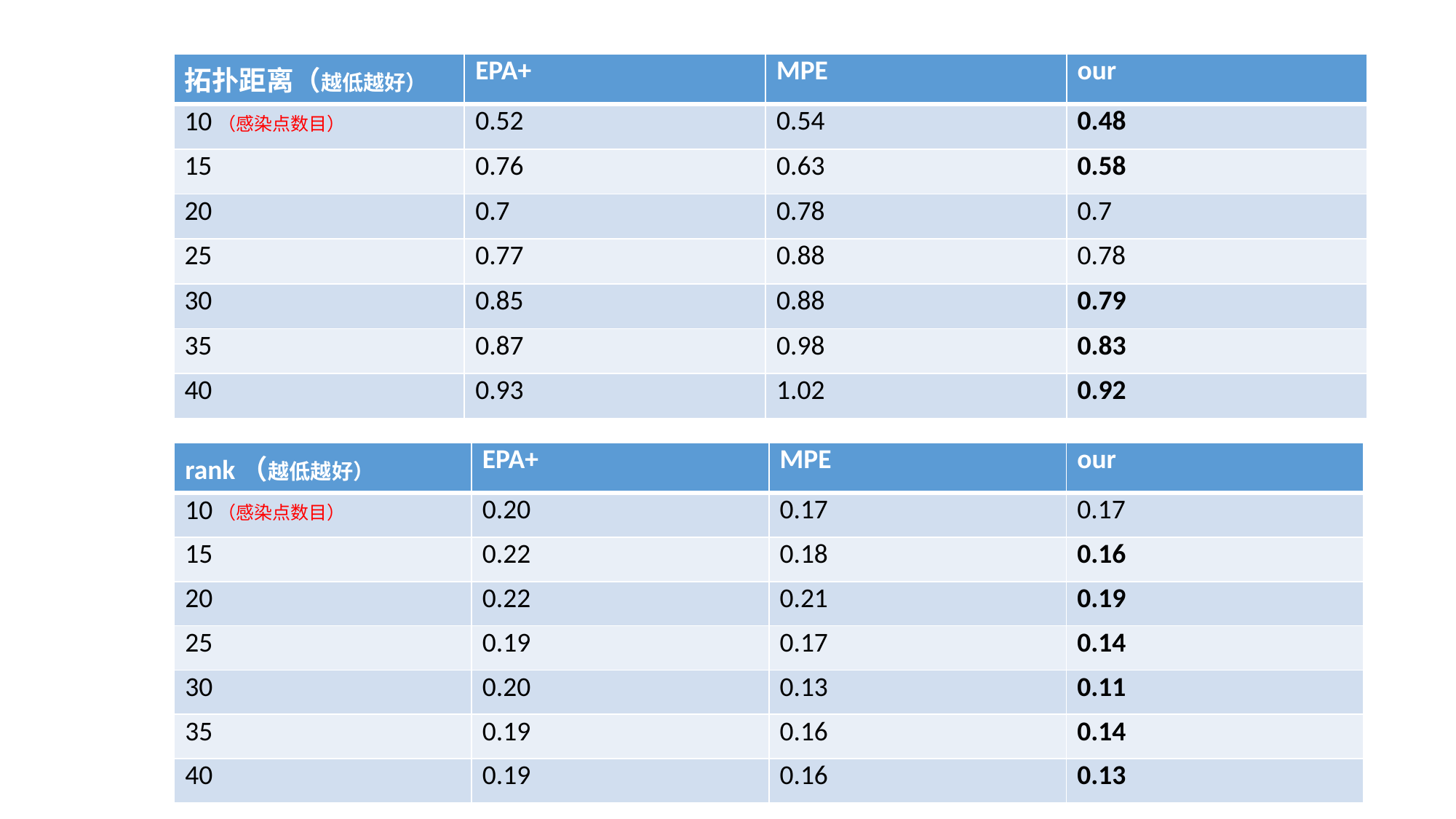

| 拓扑距离（越低越好） | EPA+ | MPE | our |
| --- | --- | --- | --- |
| 10（感染点数目） | 0.52 | 0.54 | 0.48 |
| 15 | 0.76 | 0.63 | 0.58 |
| 20 | 0.7 | 0.78 | 0.7 |
| 25 | 0.77 | 0.88 | 0.78 |
| 30 | 0.85 | 0.88 | 0.79 |
| 35 | 0.87 | 0.98 | 0.83 |
| 40 | 0.93 | 1.02 | 0.92 |
| rank（越低越好） | EPA+ | MPE | our |
| --- | --- | --- | --- |
| 10（感染点数目） | 0.20 | 0.17 | 0.17 |
| 15 | 0.22 | 0.18 | 0.16 |
| 20 | 0.22 | 0.21 | 0.19 |
| 25 | 0.19 | 0.17 | 0.14 |
| 30 | 0.20 | 0.13 | 0.11 |
| 35 | 0.19 | 0.16 | 0.14 |
| 40 | 0.19 | 0.16 | 0.13 |